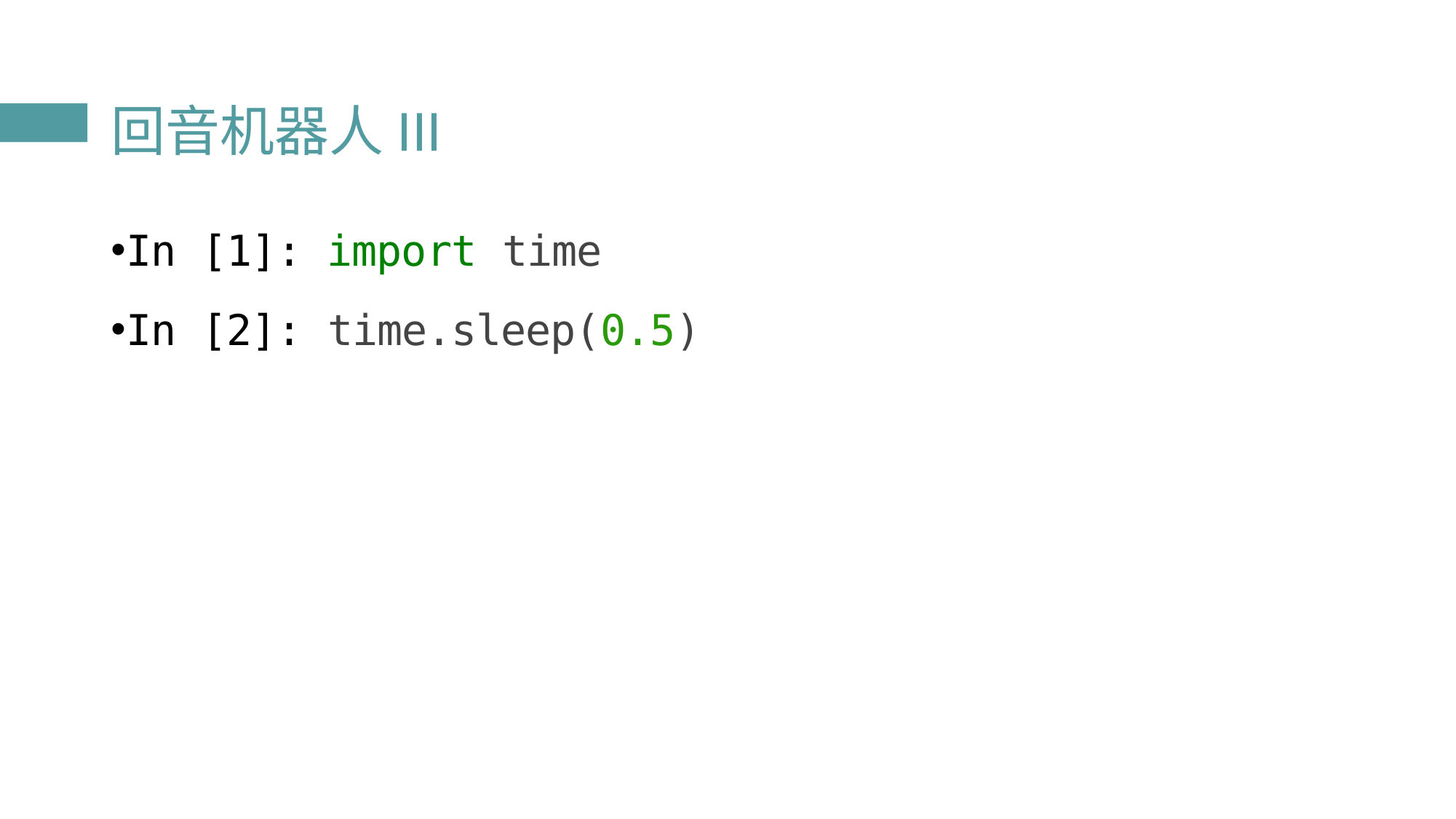

# 回音机器人III
In [1]: import time
In [2]: time.sleep(0.5)